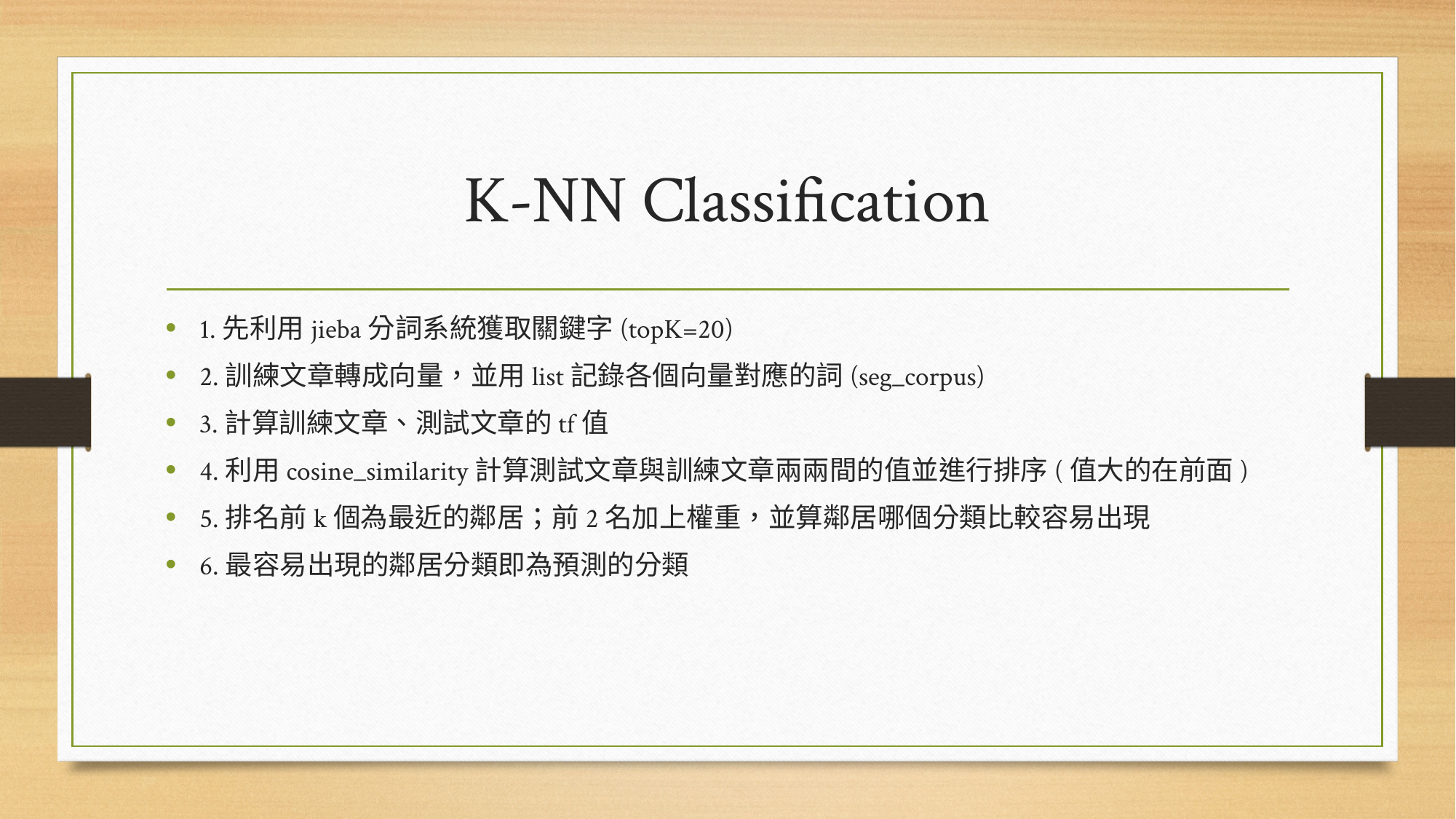

# K-NN Classification
1.先利用jieba分詞系統獲取關鍵字(topK=20)
2.訓練文章轉成向量，並用list記錄各個向量對應的詞(seg_corpus)
3.計算訓練文章、測試文章的tf值
4.利用cosine_similarity計算測試文章與訓練文章兩兩間的值並進行排序(值大的在前面)
5.排名前k個為最近的鄰居；前2名加上權重，並算鄰居哪個分類比較容易出現
6.最容易出現的鄰居分類即為預測的分類